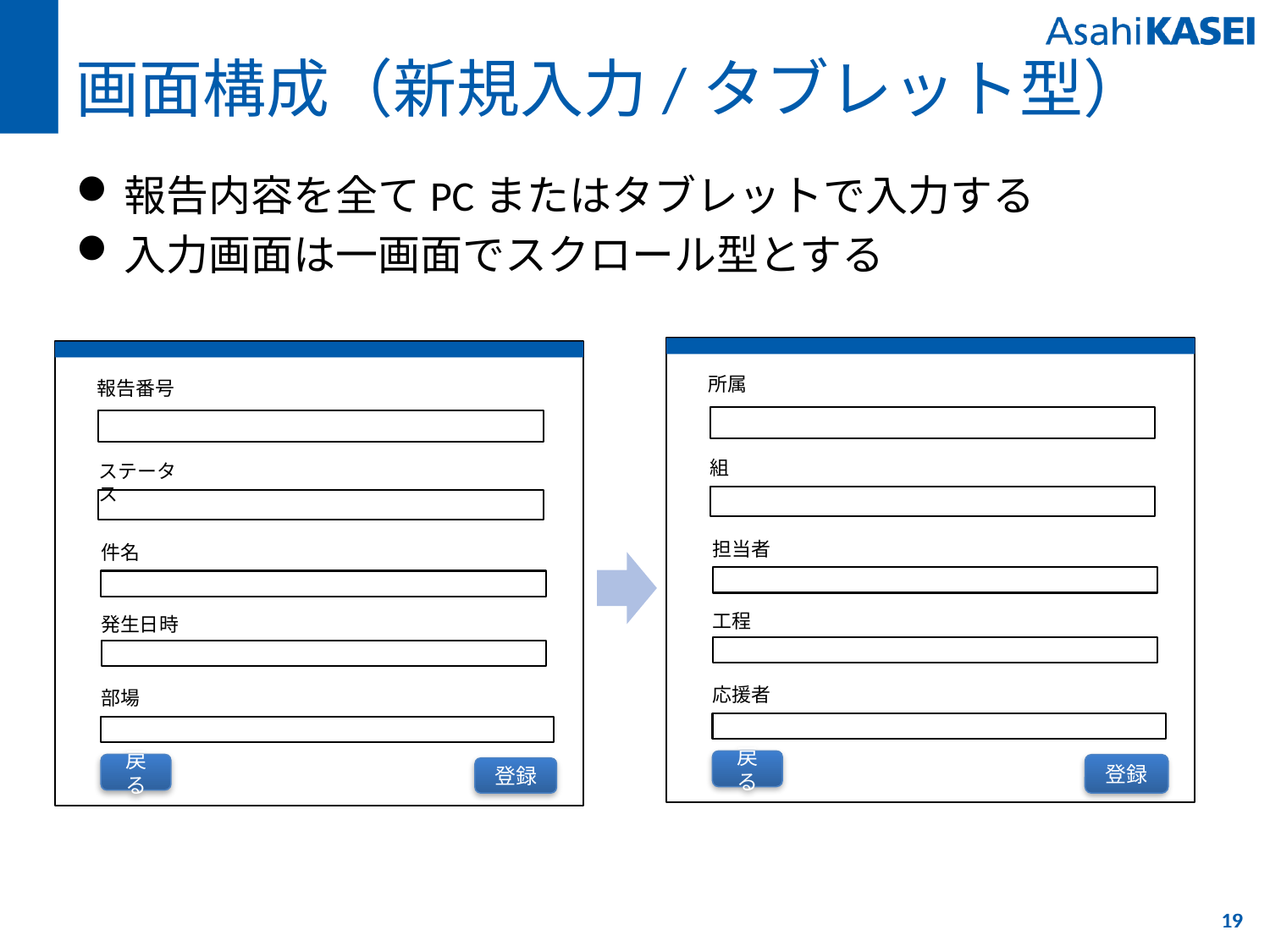

# 画面構成（新規入力/タブレット型）
報告内容を全てPCまたはタブレットで入力する
入力画面は一画面でスクロール型とする

所属
報告番号

組
ステータス

担当者
件名

工程
発生日時

応援者
部場

戻る
戻る
登録
登録